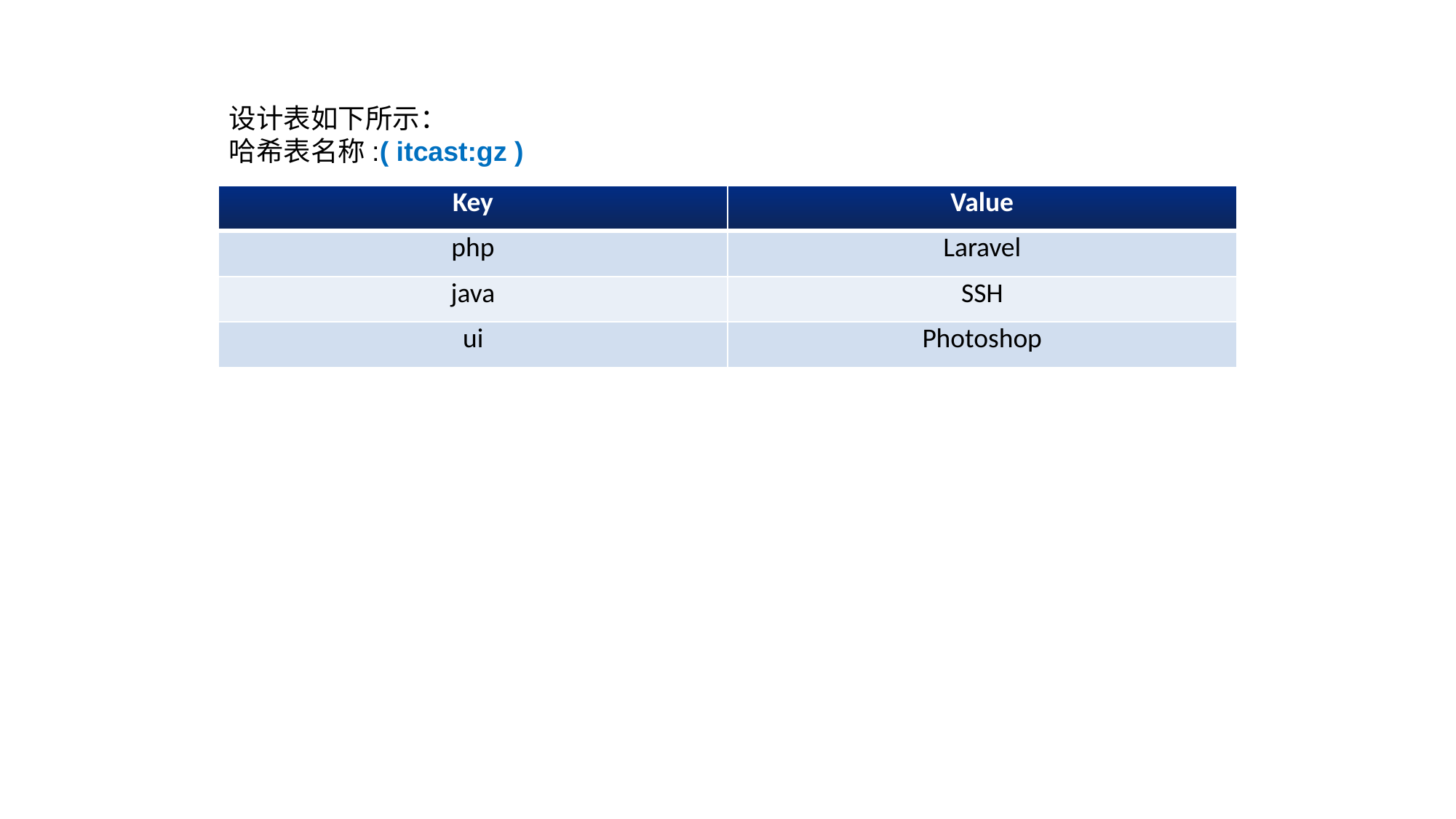

设计表如下所示：
哈希表名称:( itcast:gz )
| Key | Value |
| --- | --- |
| php | Laravel |
| java | SSH |
| ui | Photoshop |